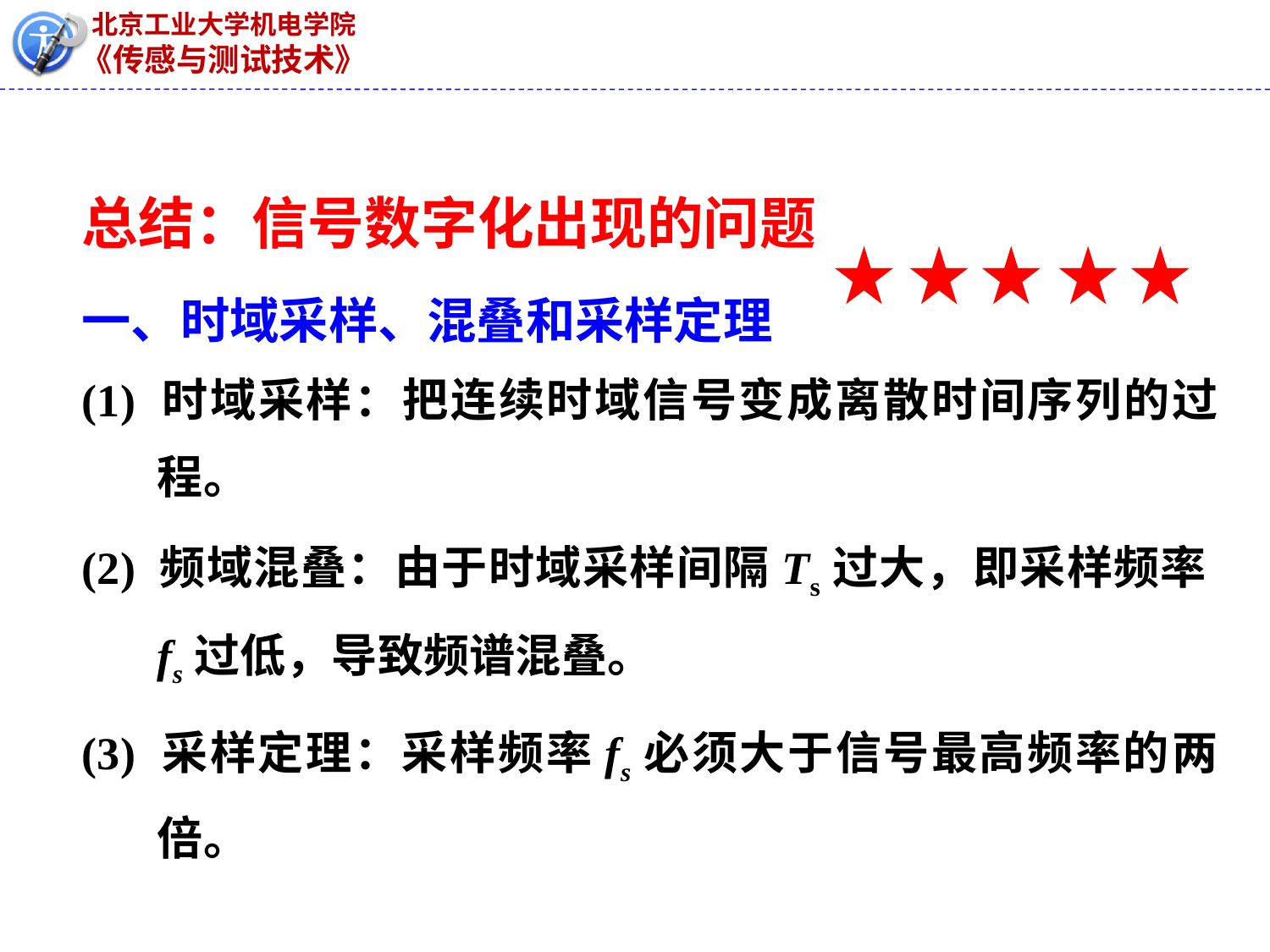

总结：信号数字化出现的问题
一、时域采样、混叠和采样定理
(1) 时域采样：把连续时域信号变成离散时间序列的过程。
(2) 频域混叠：由于时域采样间隔Ts过大，即采样频率fs过低，导致频谱混叠。
(3) 采样定理：采样频率fs必须大于信号最高频率的两倍。